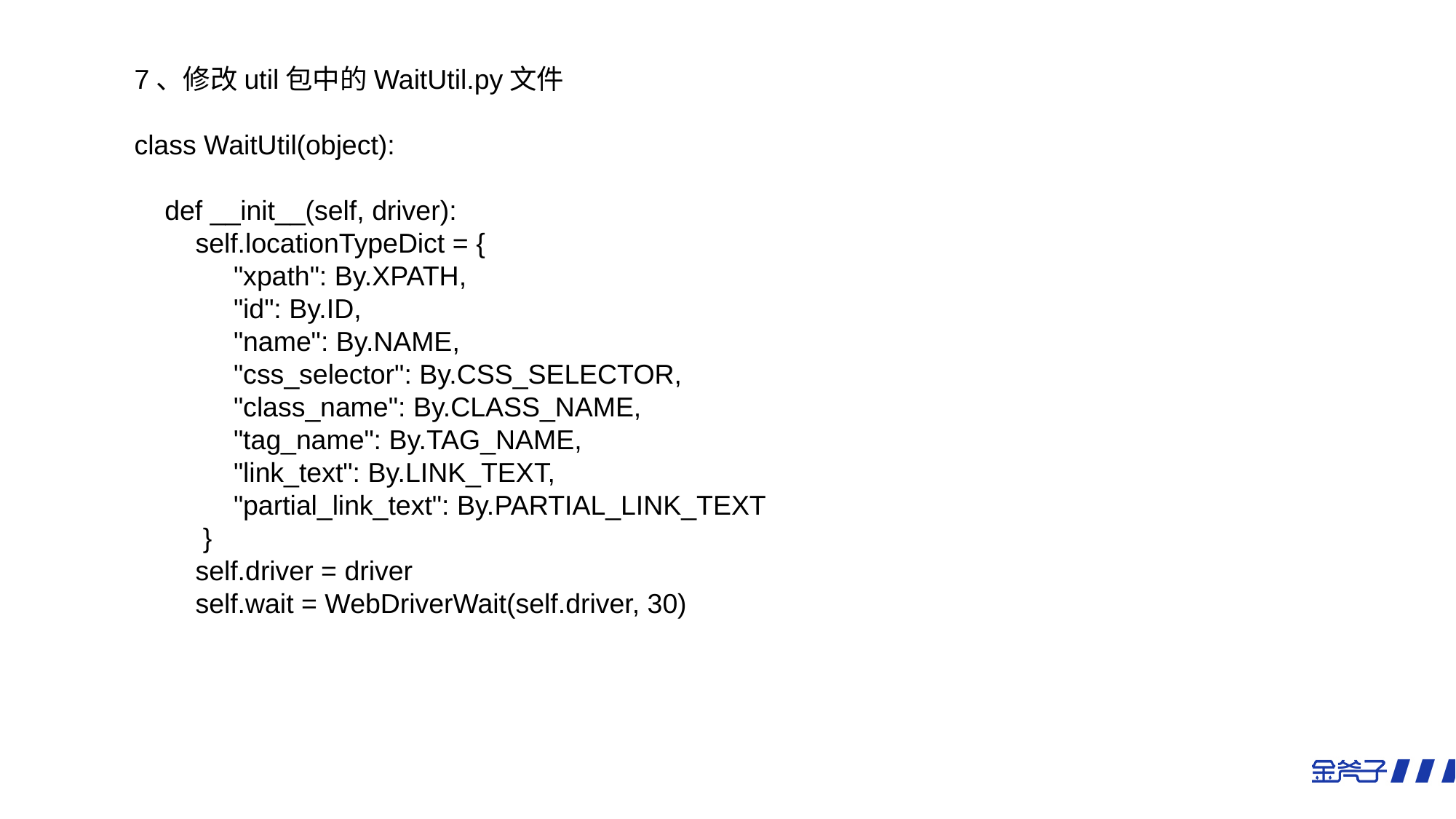

7、修改util包中的WaitUtil.py文件

class WaitUtil(object):

    def __init__(self, driver):
        self.locationTypeDict = {
             "xpath": By.XPATH,
             "id": By.ID,
             "name": By.NAME,
             "css_selector": By.CSS_SELECTOR,
             "class_name": By.CLASS_NAME,
             "tag_name": By.TAG_NAME,
             "link_text": By.LINK_TEXT,
             "partial_link_text": By.PARTIAL_LINK_TEXT
         }
        self.driver = driver
        self.wait = WebDriverWait(self.driver, 30)